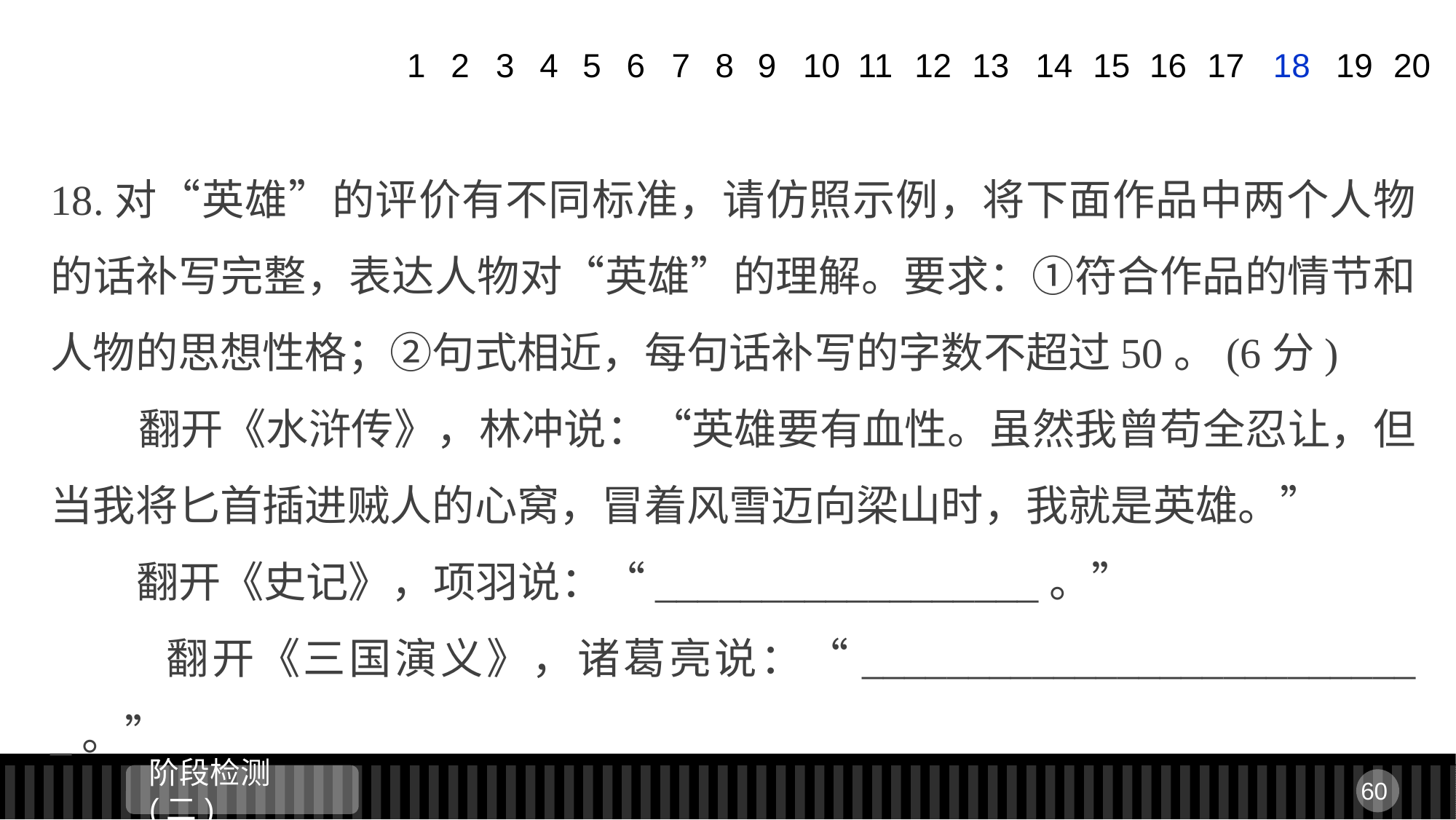

1
2
3
4
5
6
7
8
9
11
12
13
14
15
16
17
18
19
20
10
18.对“英雄”的评价有不同标准，请仿照示例，将下面作品中两个人物的话补写完整，表达人物对“英雄”的理解。要求：①符合作品的情节和人物的思想性格；②句式相近，每句话补写的字数不超过50。(6分)
        翻开《水浒传》，林冲说：“英雄要有血性。虽然我曾苟全忍让，但当我将匕首插进贼人的心窝，冒着风雪迈向梁山时，我就是英雄。”
        翻开《史记》，项羽说：“__________________。”
        翻开《三国演义》，诸葛亮说：“___________________________。”